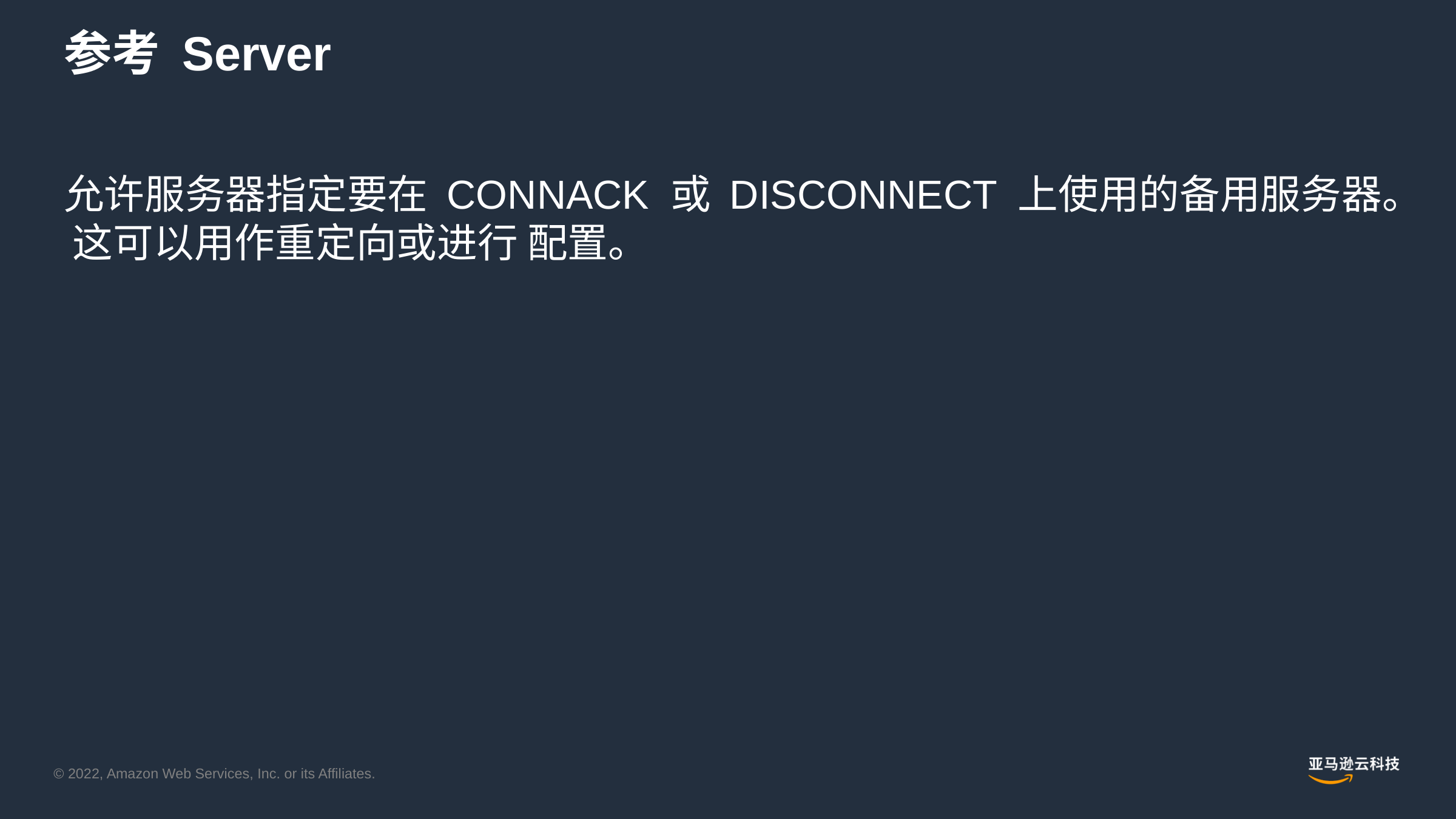

# 参考 Server
允许服务器指定要在 CONNACK 或 DISCONNECT 上使用的备用服务器。 这可以用作重定向或进行 配置。